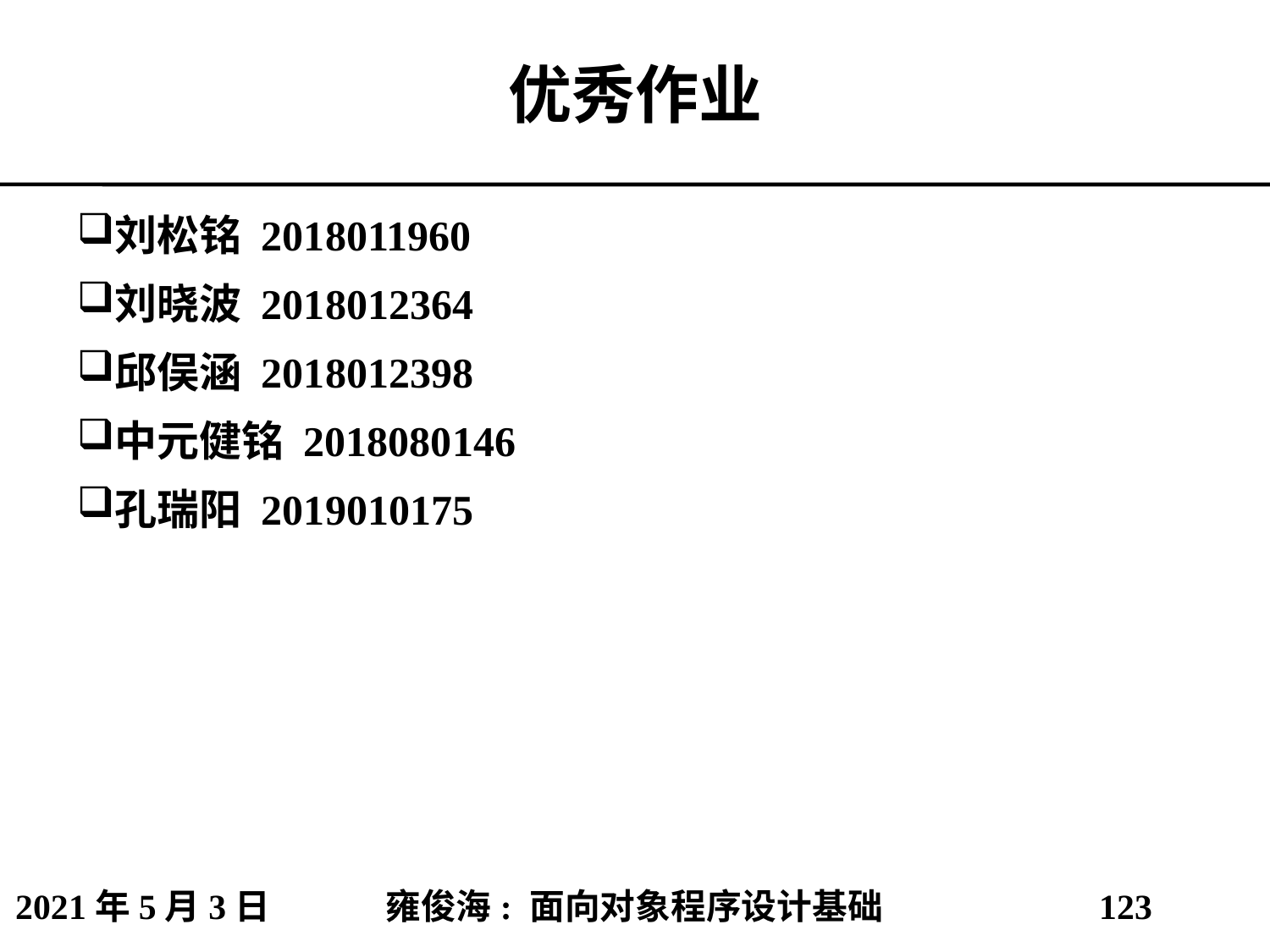

# 优秀作业

刘松铭 2018011960
刘晓波 2018012364
邱俣涵 2018012398
中元健铭 2018080146
孔瑞阳 2019010175
2021年5月3日
雍俊海: 面向对象程序设计基础
123